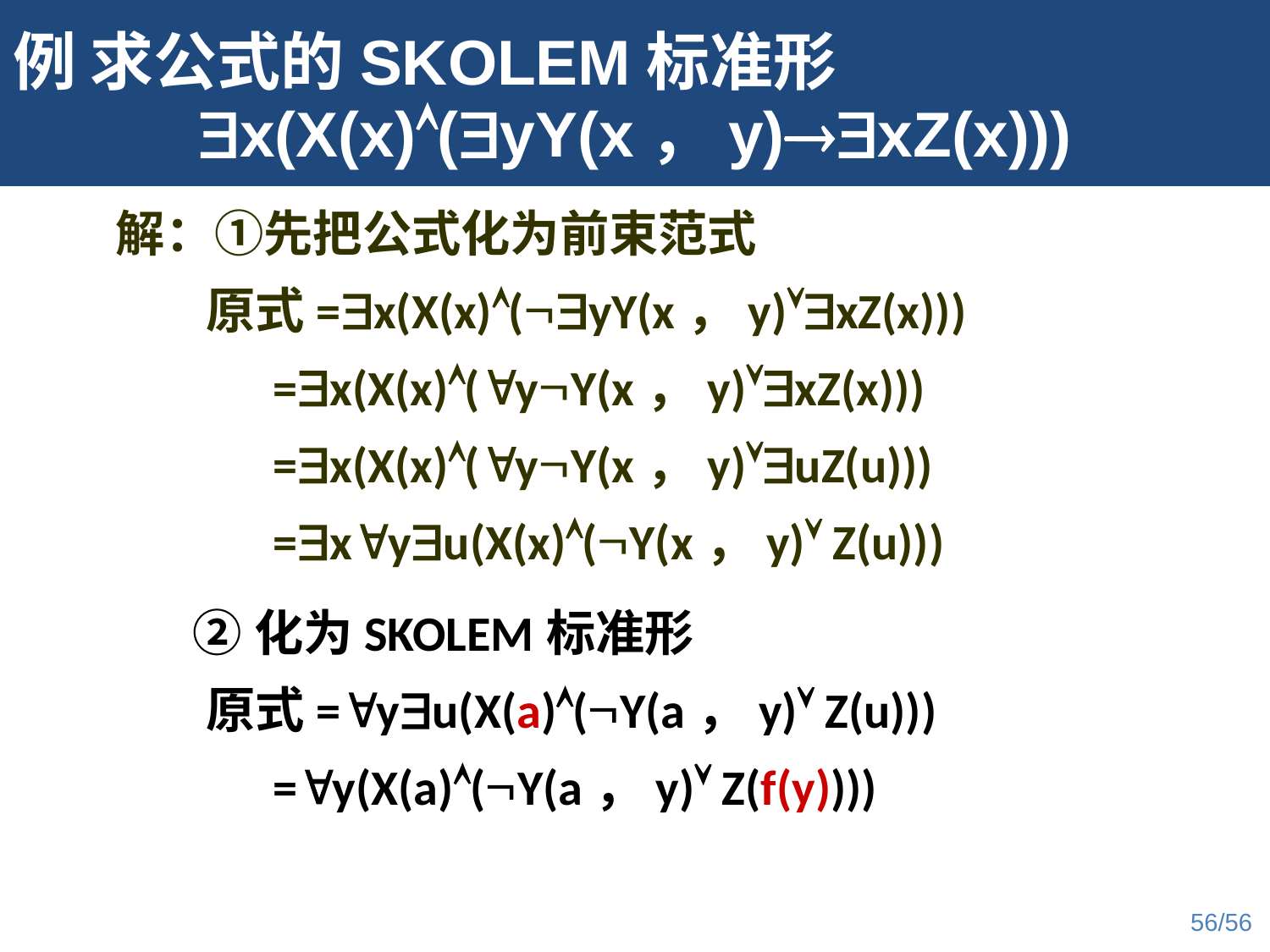

例 求公式的SKOLEM标准形
∃x(X(x)∧(∃yY(x，y)→∃xZ(x)))

解：①先把公式化为前束范式
       原式=∃x(X(x)∧(¬∃yY(x，y)∨∃xZ(x)))
              =∃x(X(x)∧(∀y¬Y(x，y)∨∃xZ(x)))
              =∃x(X(x)∧(∀y¬Y(x，y)∨∃uZ(u)))
              =∃x∀y∃u(X(x)∧(¬Y(x，y)∨ Z(u)))
       ②化为SKOLEM标准形
       原式=∀y∃u(X(a)∧(¬Y(a，y)∨ Z(u)))
              =∀y(X(a)∧(¬Y(a，y)∨ Z(f(y))))
56/56